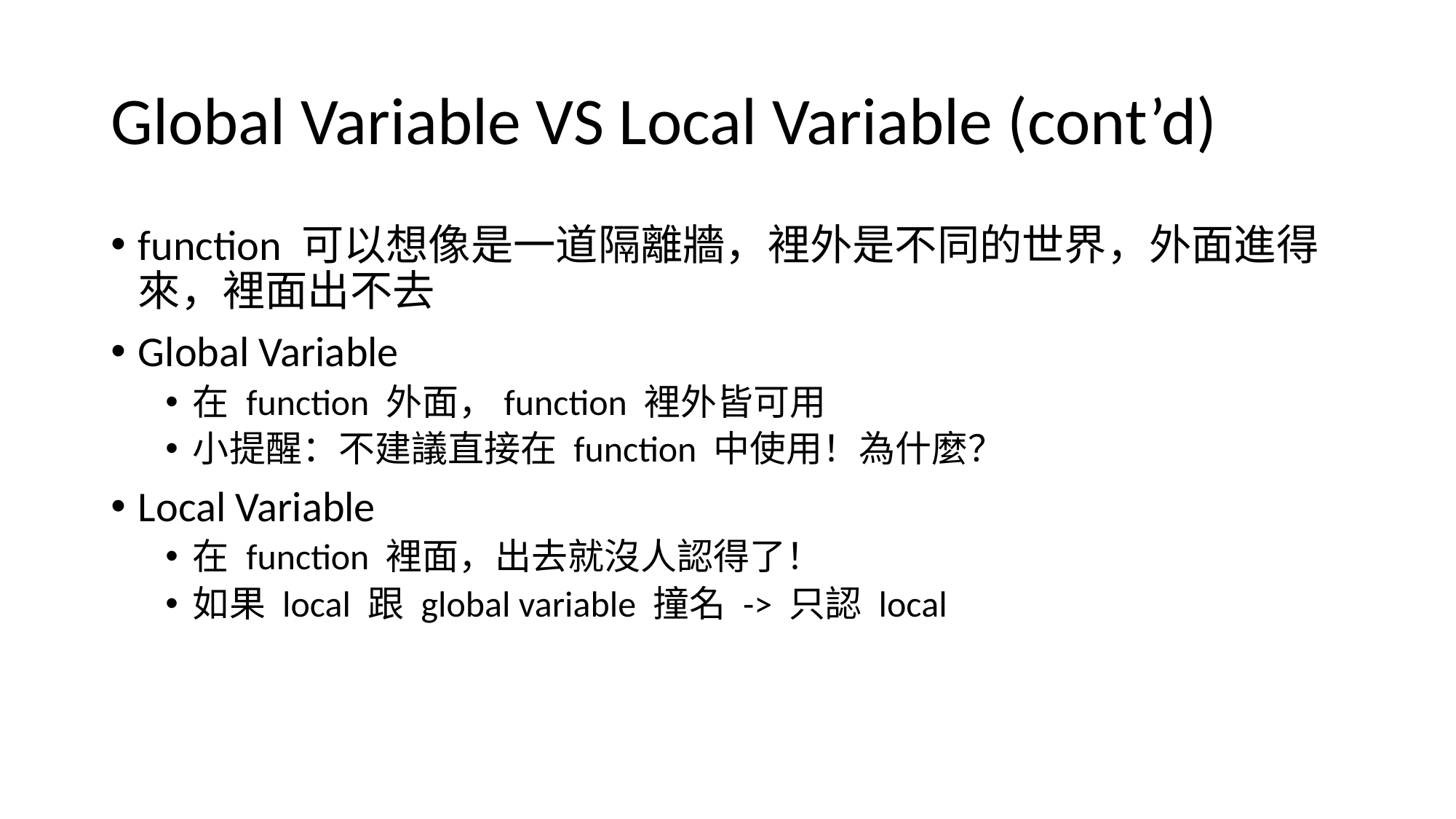

# Global Variable VS Local Variable (cont’d)
function 可以想像是一道隔離牆，裡外是不同的世界，外面進得來，裡面出不去
Global Variable
在 function 外面，function 裡外皆可用
小提醒：不建議直接在 function 中使用！為什麼？
Local Variable
在 function 裡面，出去就沒人認得了！
如果 local 跟 global variable 撞名 -> 只認 local